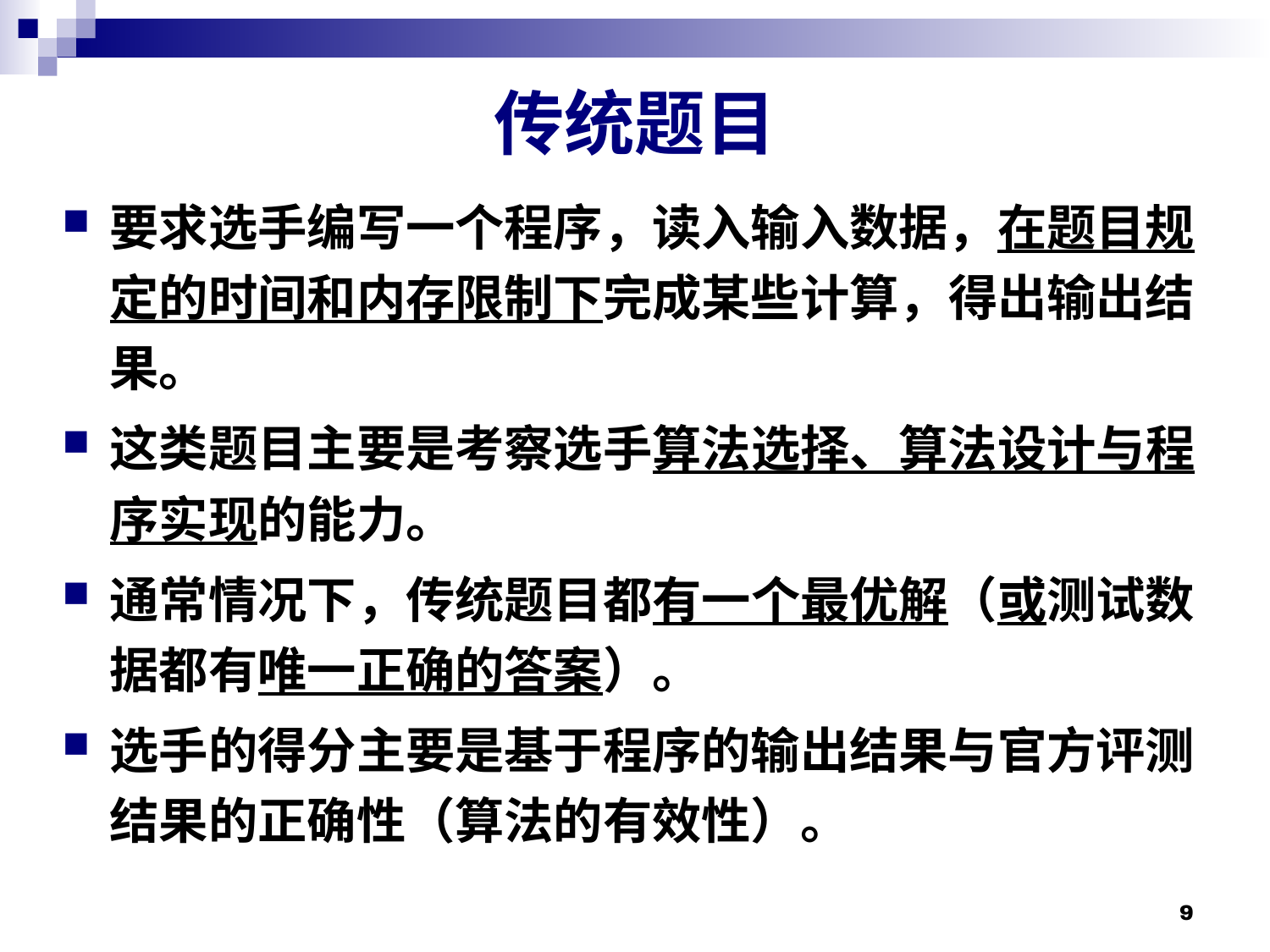

# 传统题目
要求选手编写一个程序，读入输入数据，在题目规定的时间和内存限制下完成某些计算，得出输出结果。
这类题目主要是考察选手算法选择、算法设计与程序实现的能力。
通常情况下，传统题目都有一个最优解（或测试数据都有唯一正确的答案）。
选手的得分主要是基于程序的输出结果与官方评测结果的正确性（算法的有效性）。
9